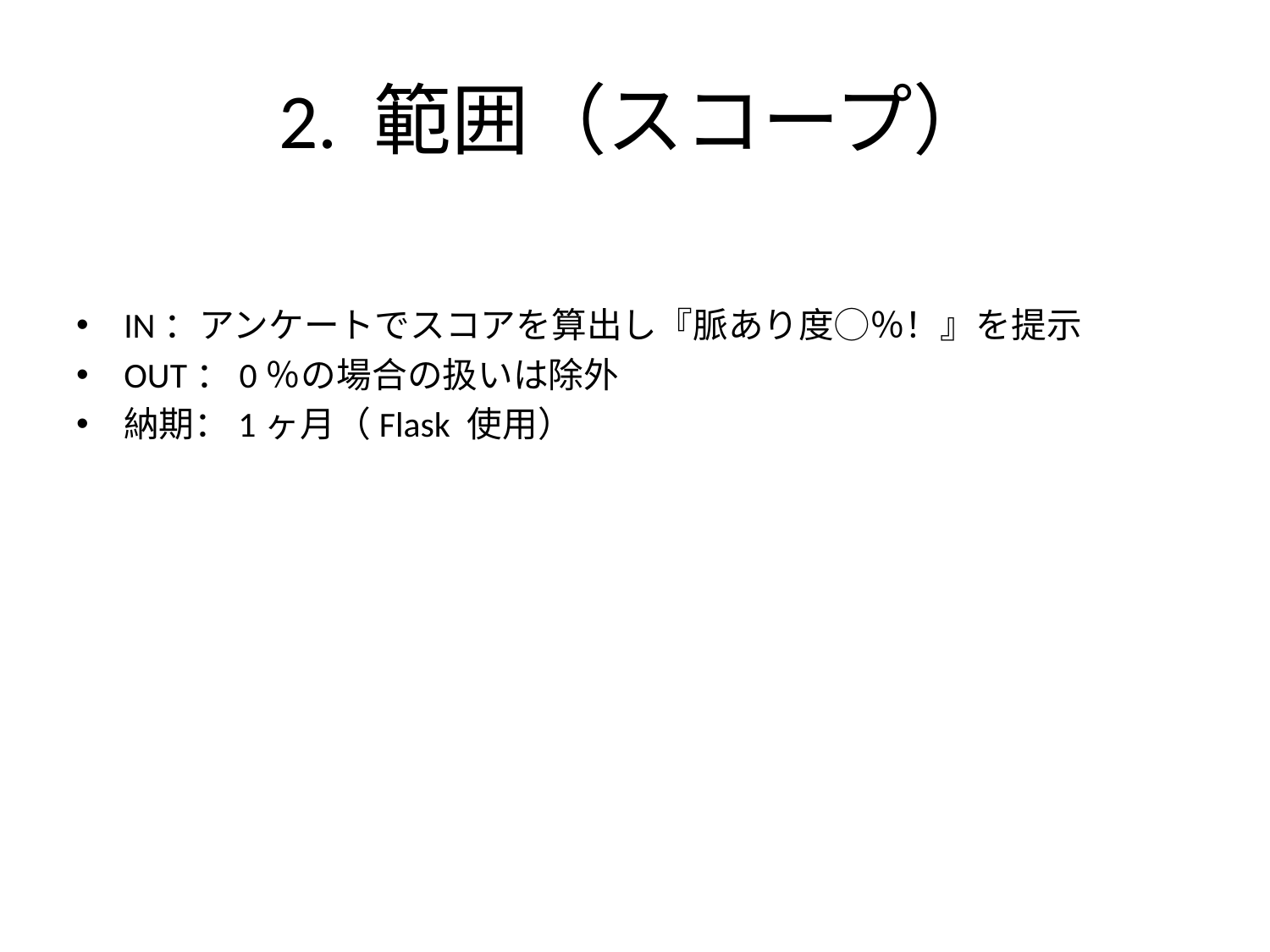

# 2. 範囲（スコープ）

IN：アンケートでスコアを算出し『脈あり度◯％！』を提示
OUT：0％の場合の扱いは除外
納期：1ヶ月（Flask 使用）